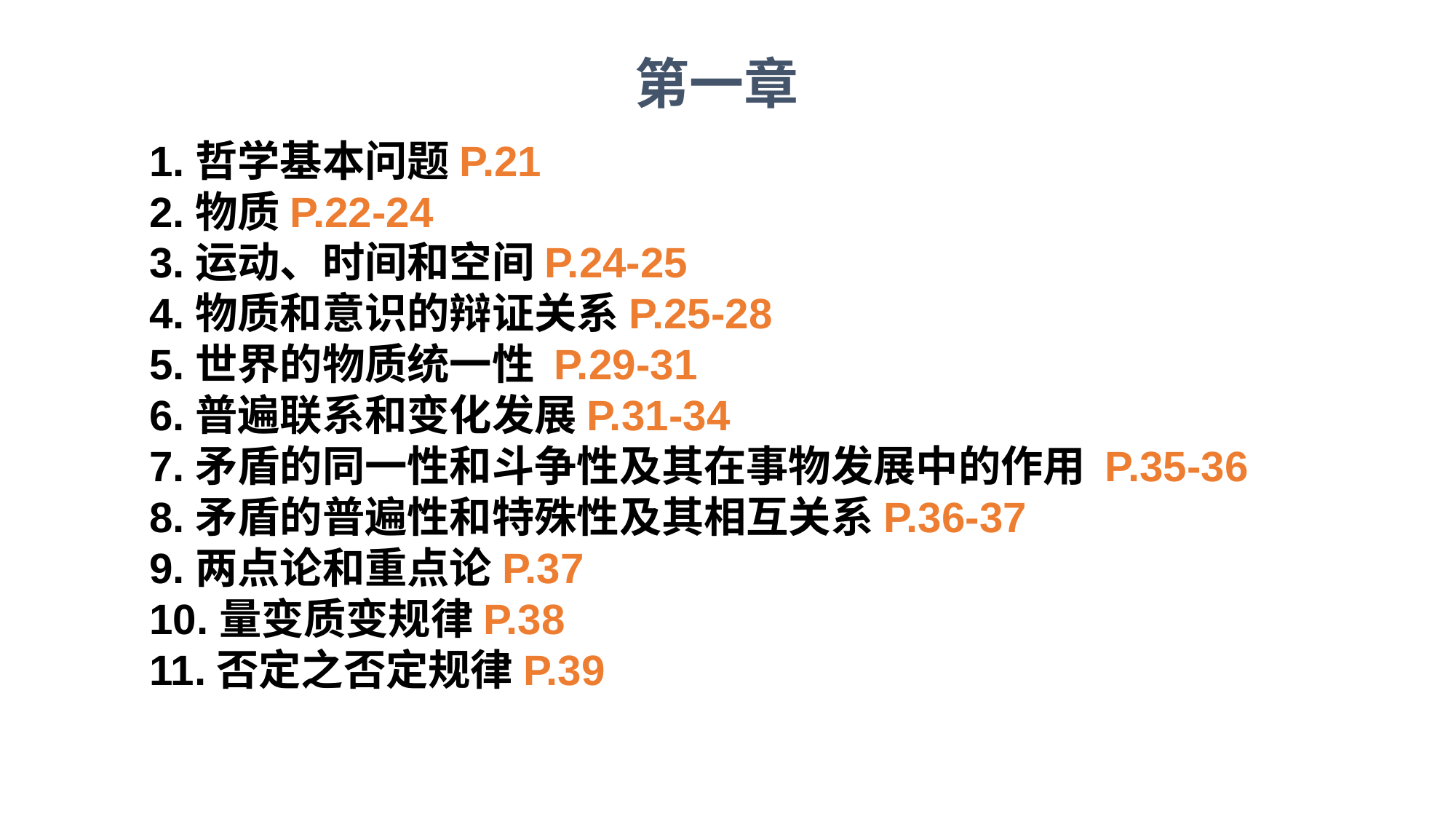

第一章
1.哲学基本问题P.21
2.物质P.22-24
3.运动、时间和空间P.24-25
4.物质和意识的辩证关系P.25-28
5.世界的物质统一性 P.29-31
6.普遍联系和变化发展P.31-34
7.矛盾的同一性和斗争性及其在事物发展中的作用 P.35-36
8.矛盾的普遍性和特殊性及其相互关系P.36-37
9.两点论和重点论P.37
10.量变质变规律P.38
11.否定之否定规律P.39